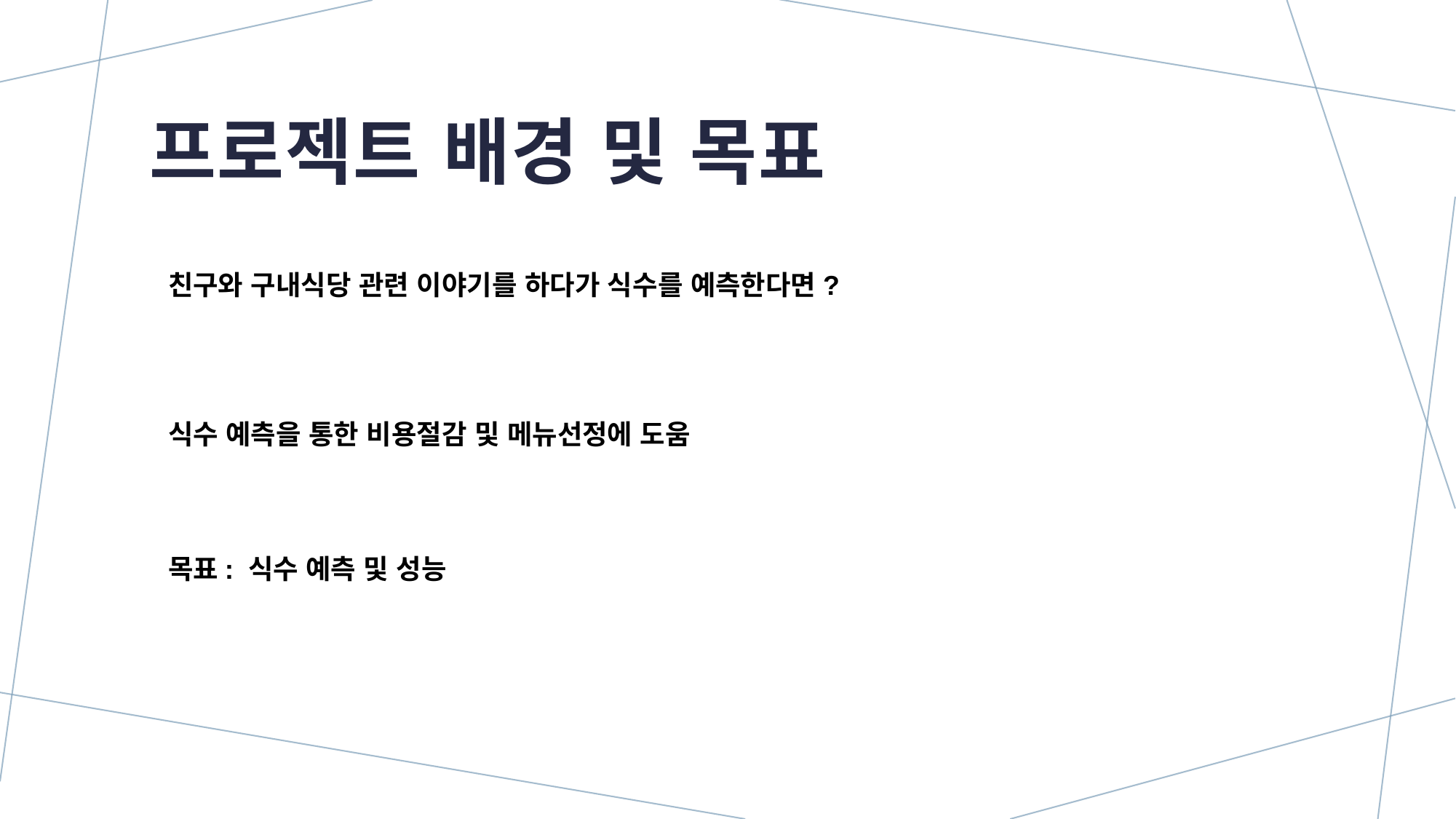

# 프로젝트 배경 및 목표
친구와 구내식당 관련 이야기를 하다가 식수를 예측한다면?
식수 예측을 통한 비용절감 및 메뉴선정에 도움
목표: 식수 예측 및 성능